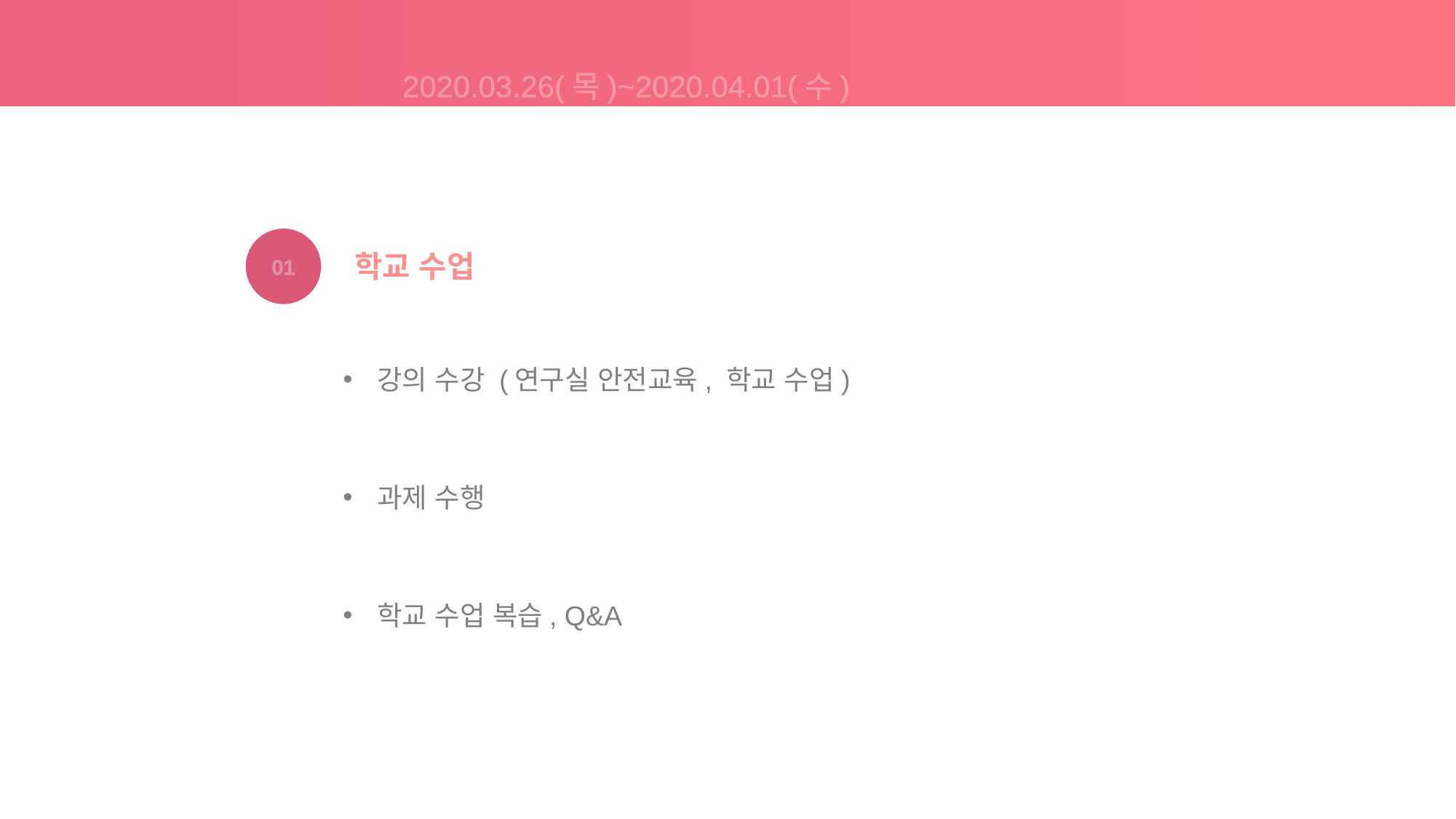

2020.03.26(목)~2020.04.01(수)
01
학교 수업
강의 수강 (연구실 안전교육, 학교 수업)

과제 수행

학교 수업 복습, Q&A